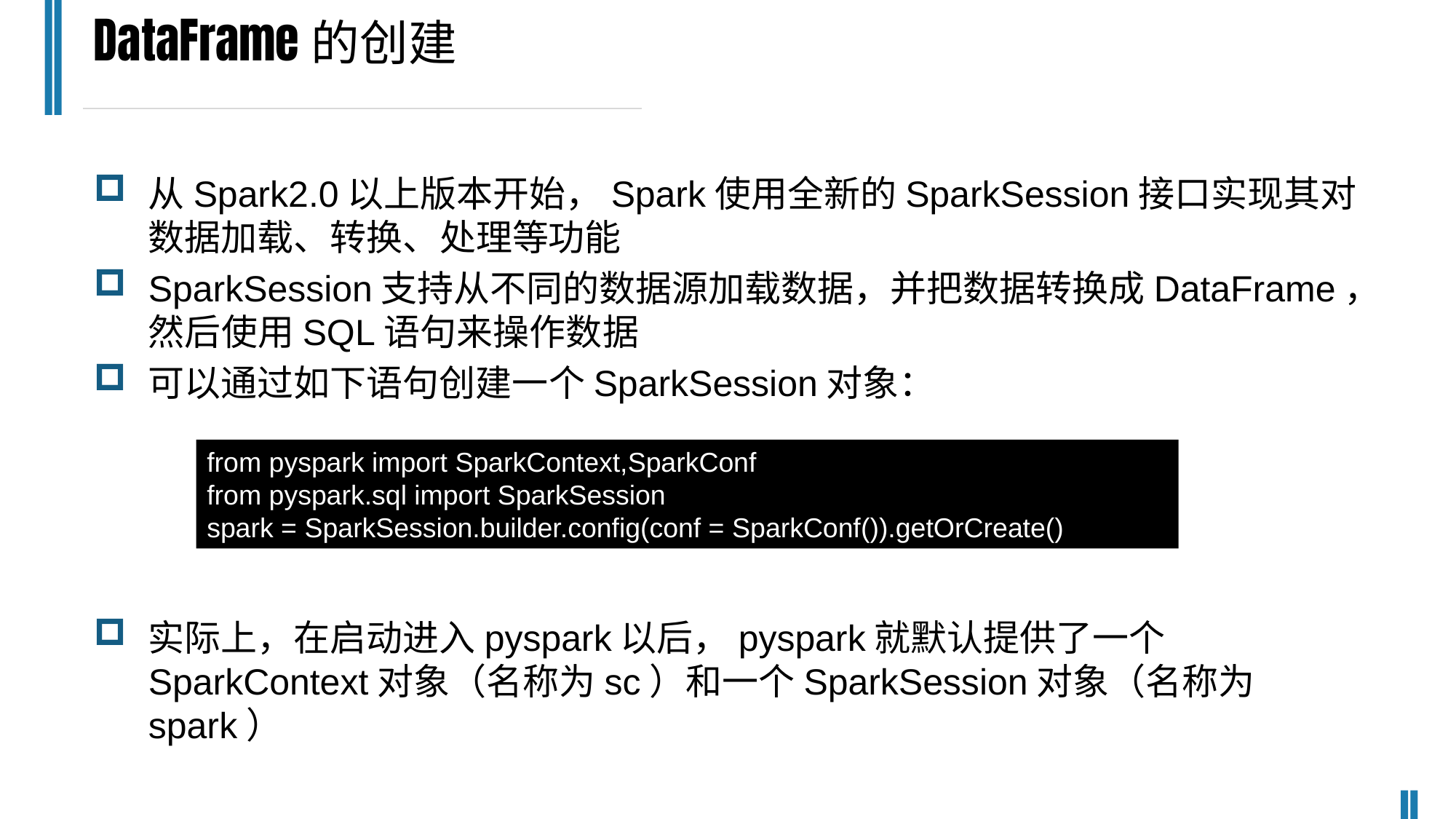

DataFrame的创建

从Spark2.0以上版本开始，Spark使用全新的SparkSession接口实现其对数据加载、转换、处理等功能
SparkSession支持从不同的数据源加载数据，并把数据转换成DataFrame，然后使用SQL语句来操作数据
可以通过如下语句创建一个SparkSession对象：

实际上，在启动进入pyspark以后，pyspark就默认提供了一个SparkContext对象（名称为sc）和一个SparkSession对象（名称为spark）

from pyspark import SparkContext,SparkConf
from pyspark.sql import SparkSession
spark = SparkSession.builder.config(conf = SparkConf()).getOrCreate()